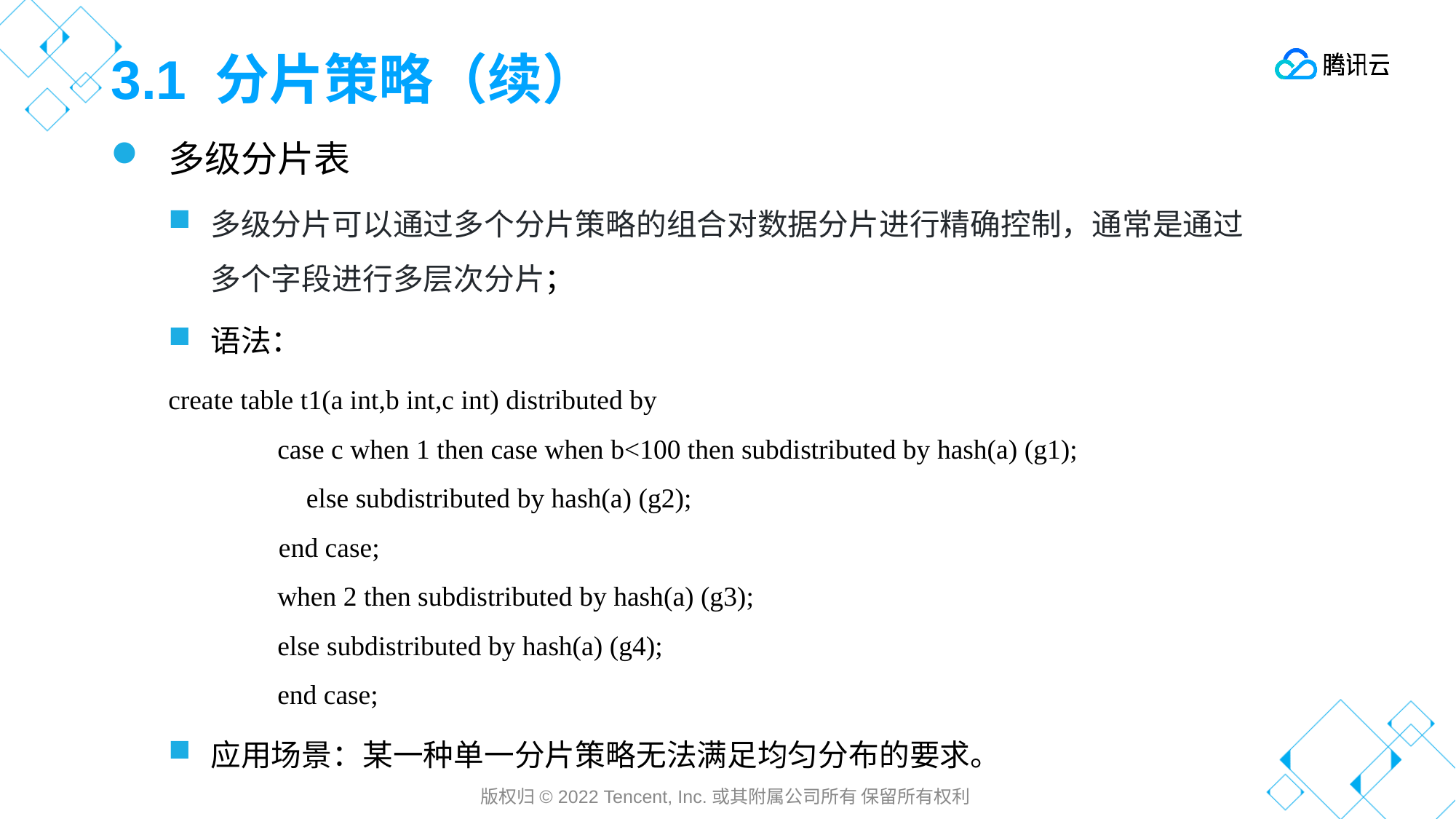

# 3.1 分片策略（续）
多级分片表
多级分片可以通过多个分片策略的组合对数据分片进行精确控制，通常是通过多个字段进行多层次分片；
语法：
create table t1(a int,b int,c int) distributed by
	case c when 1 then case when b<100 then subdistributed by hash(a) (g1);
                    else subdistributed by hash(a) (g2);
                end case;
     	when 2 then subdistributed by hash(a) (g3);
     	else subdistributed by hash(a) (g4);
	end case;
应用场景：某一种单一分片策略无法满足均匀分布的要求。
版权归© 2022 Tencent, Inc.或其附属公司所有 保留所有权利